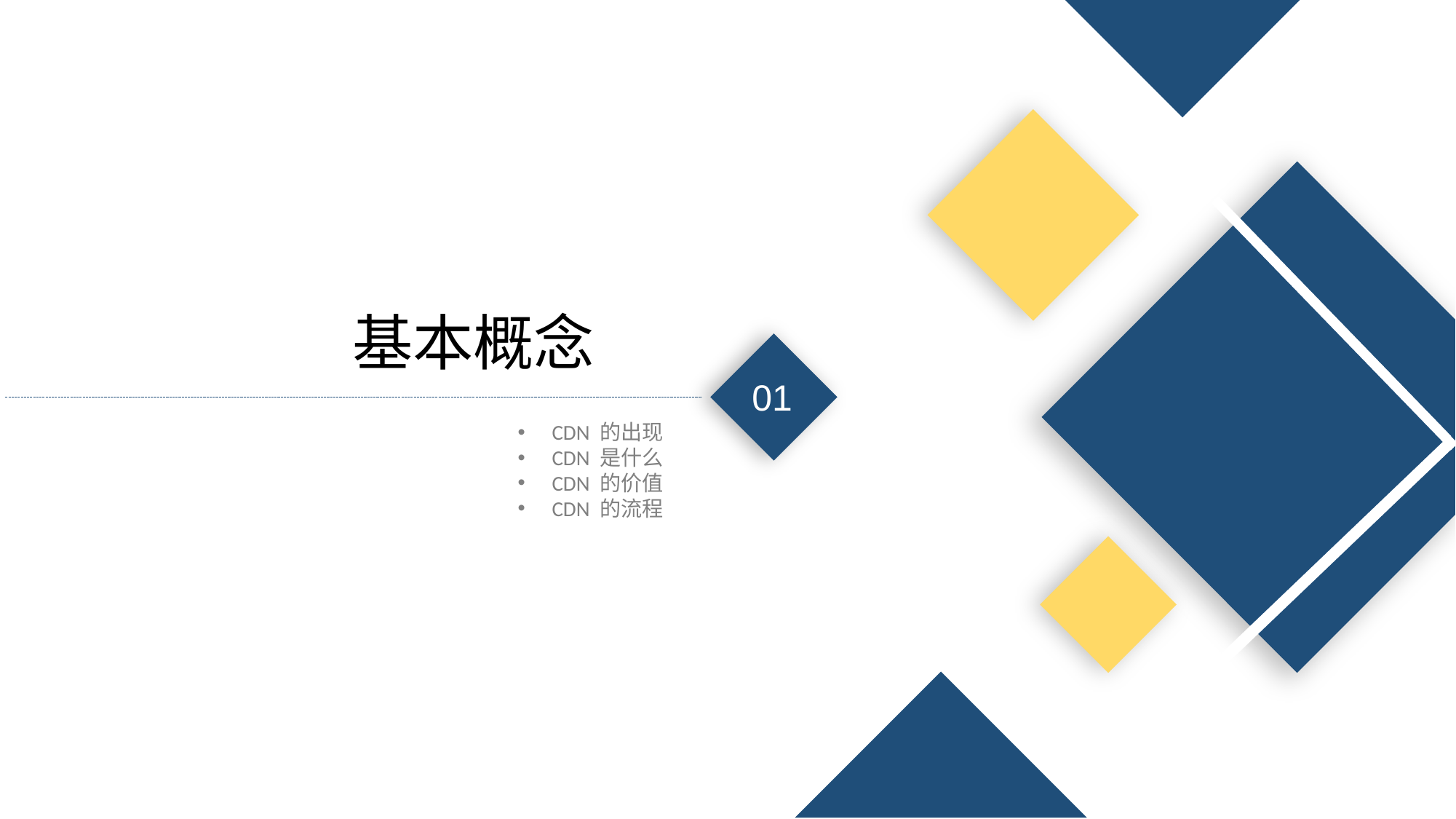

基本概念

01
CDN 的出现
CDN 是什么
CDN 的价值
CDN 的流程